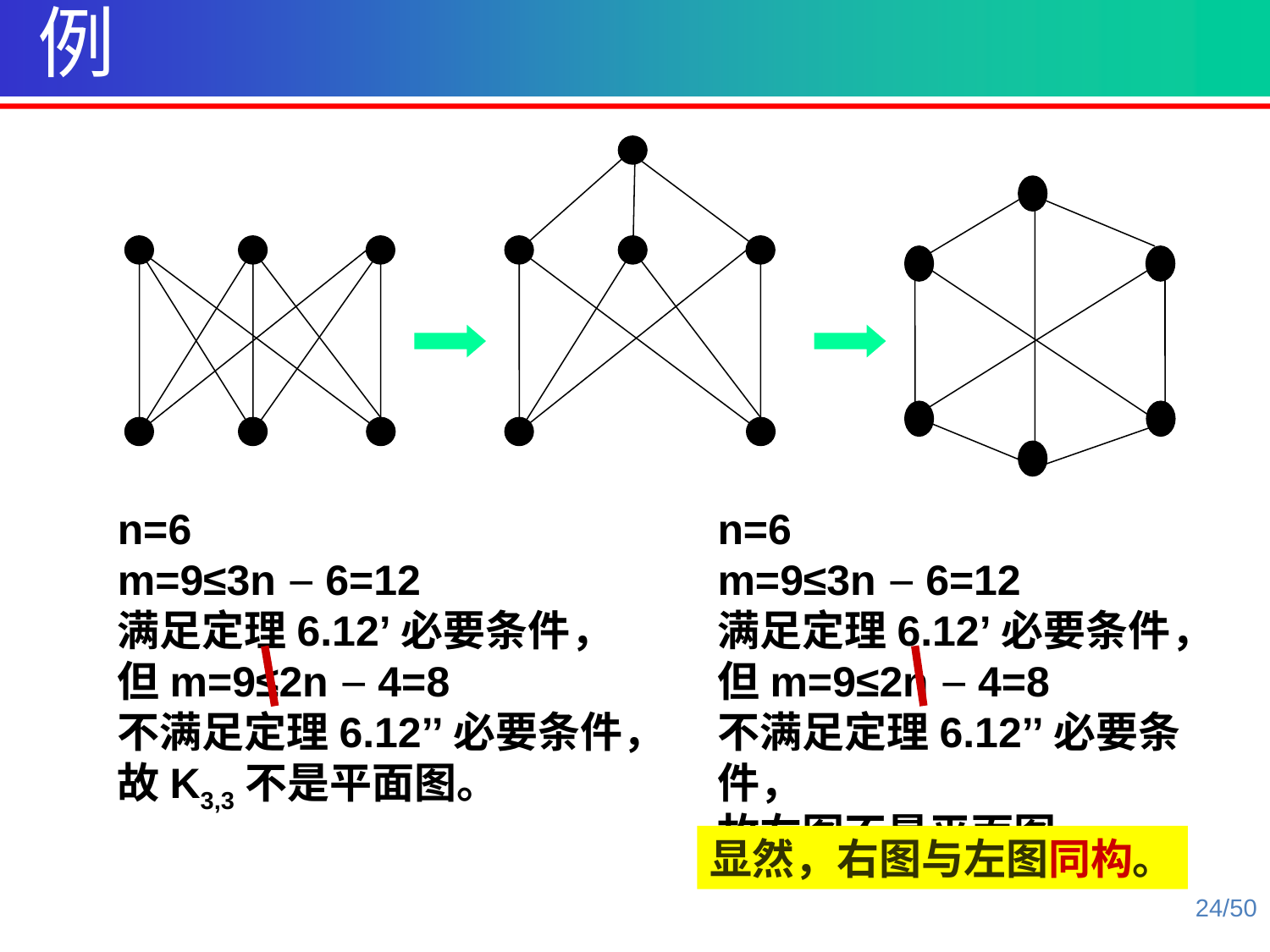

例

n=6
m=9≤3n－6=12
满足定理6.12’必要条件，
但m=9≤2n－4=8
不满足定理6.12’’必要条件，
故右图不是平面图。

n=6
m=9≤3n－6=12
满足定理6.12’必要条件，
但m=9≤2n－4=8
不满足定理6.12’’必要条件，
故K3,3不是平面图。

显然，右图与左图同构。
24/50